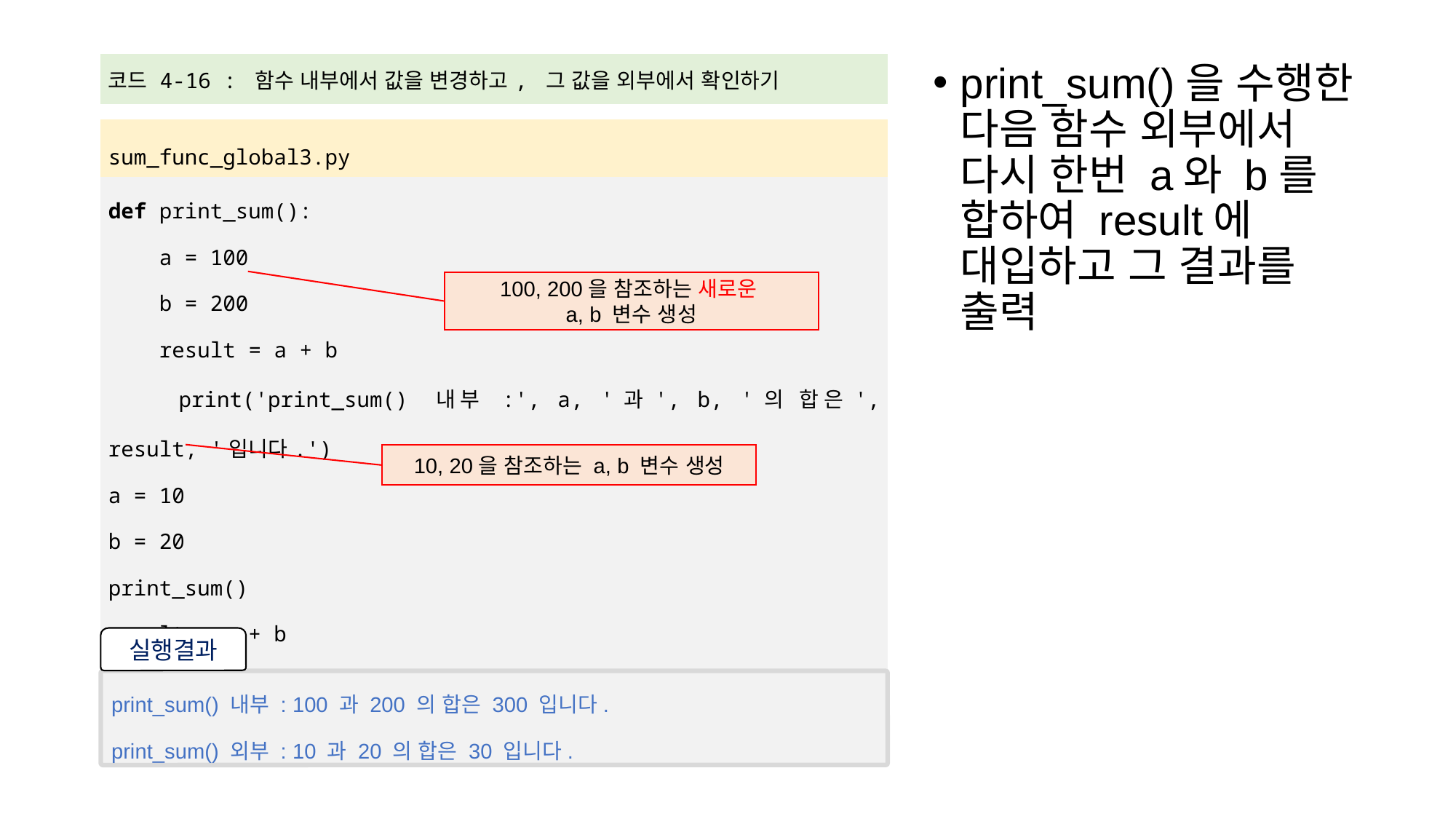

| 코드 4-16 : 함수 내부에서 값을 변경하고, 그 값을 외부에서 확인하기 |
| --- |
|  |
| sum\_func\_global3.py |
| def print\_sum(): a = 100 b = 200 result = a + b print('print\_sum() 내부 :', a, '과', b, '의 합은', result, '입니다.') a = 10 b = 20 print\_sum() result = a + b print('print\_sum() 외부 :', a, '과', b, '의 합은', result, '입니다.') |
print_sum()을 수행한 다음 함수 외부에서 다시 한번 a와 b를 합하여 result에 대입하고 그 결과를 출력
100, 200을 참조하는 새로운
a, b 변수 생성
10, 20을 참조하는 a, b 변수 생성
실행결과

print_sum() 내부 : 100 과 200 의 합은 300 입니다.
print_sum() 외부 : 10 과 20 의 합은 30 입니다.